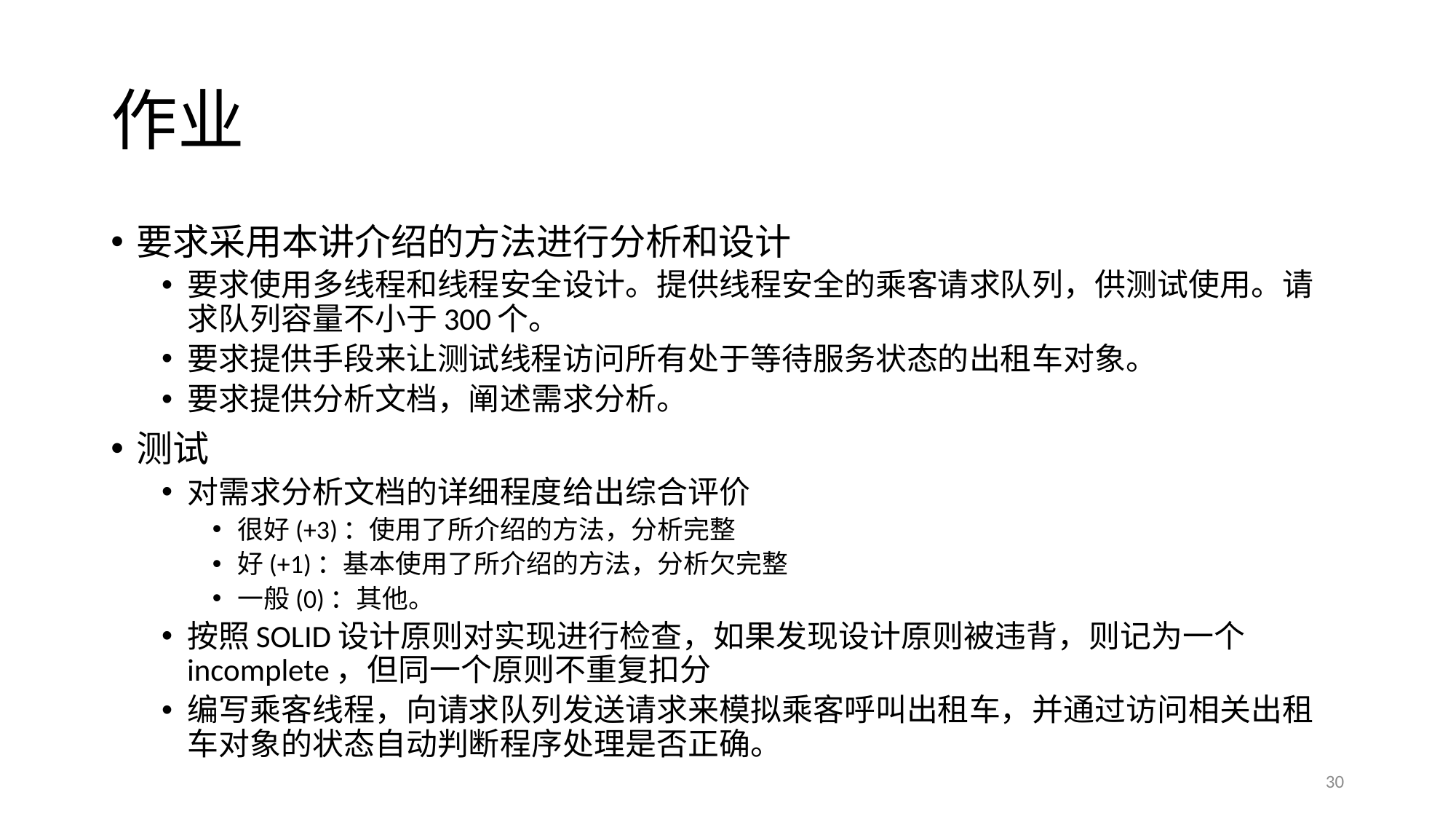

# 作业
要求采用本讲介绍的方法进行分析和设计
要求使用多线程和线程安全设计。提供线程安全的乘客请求队列，供测试使用。请求队列容量不小于300个。
要求提供手段来让测试线程访问所有处于等待服务状态的出租车对象。
要求提供分析文档，阐述需求分析。
测试
对需求分析文档的详细程度给出综合评价
很好(+3)：使用了所介绍的方法，分析完整
好(+1)：基本使用了所介绍的方法，分析欠完整
一般(0)：其他。
按照SOLID设计原则对实现进行检查，如果发现设计原则被违背，则记为一个incomplete，但同一个原则不重复扣分
编写乘客线程，向请求队列发送请求来模拟乘客呼叫出租车，并通过访问相关出租车对象的状态自动判断程序处理是否正确。
30